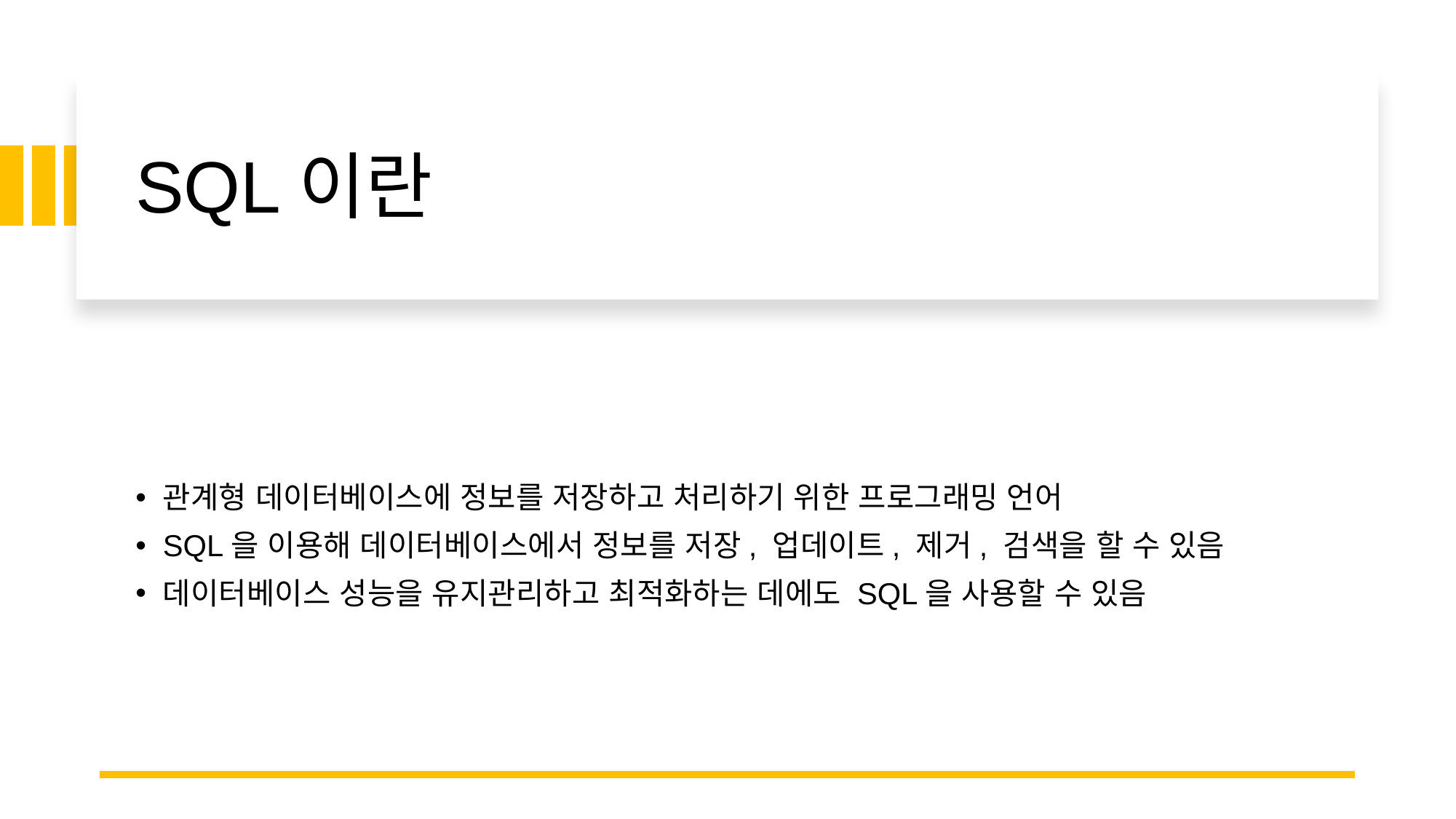

# SQL이란

관계형 데이터베이스에 정보를 저장하고 처리하기 위한 프로그래밍 언어
SQL을 이용해 데이터베이스에서 정보를 저장, 업데이트, 제거, 검색을 할 수 있음
데이터베이스 성능을 유지관리하고 최적화하는 데에도 SQL을 사용할 수 있음